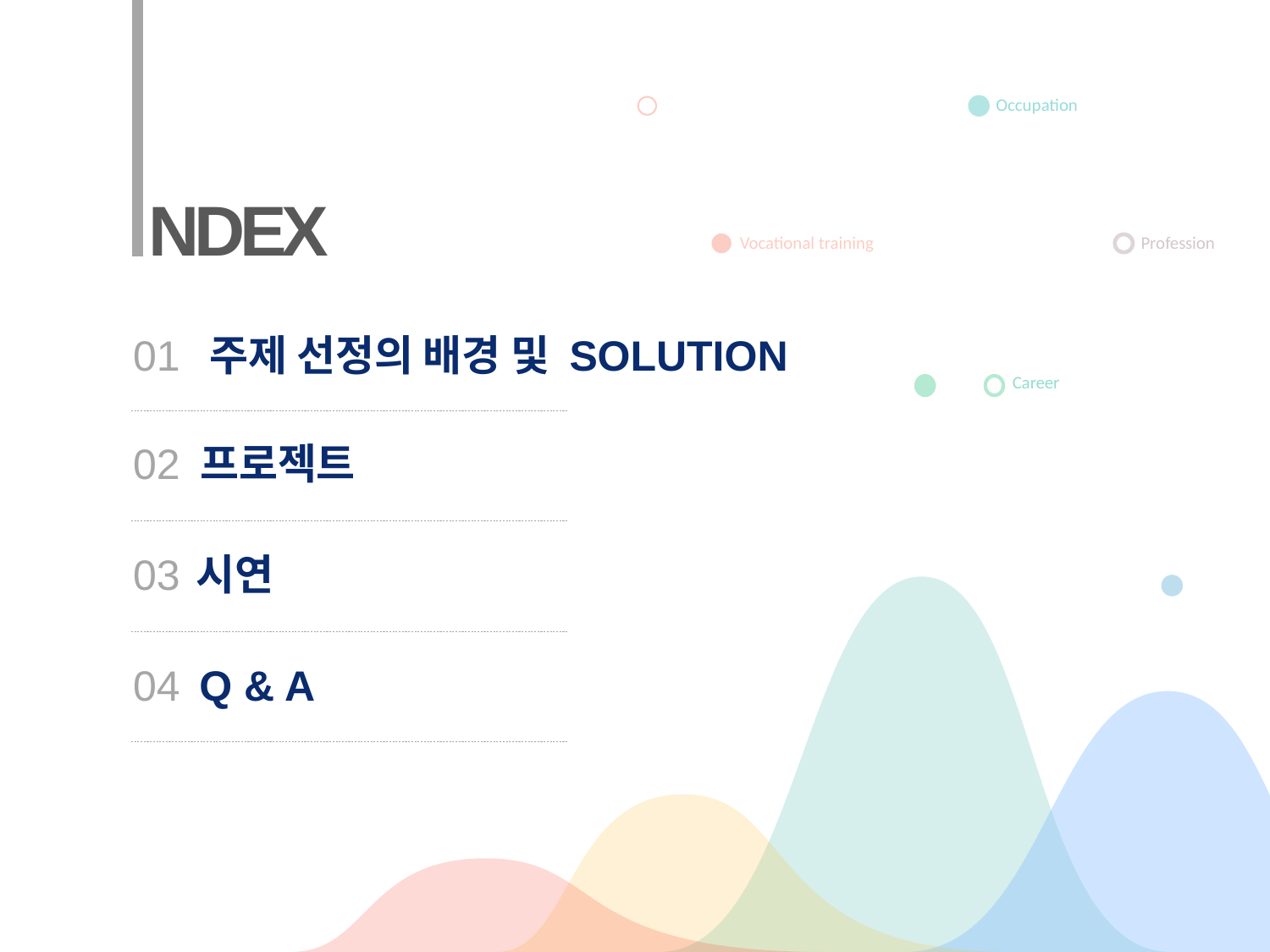

Occupation

NDEX
Vocational training
Profession

01
주제 선정의 배경 및 SOLUTION
Career

02
프로젝트
03
시연

04
Q & A